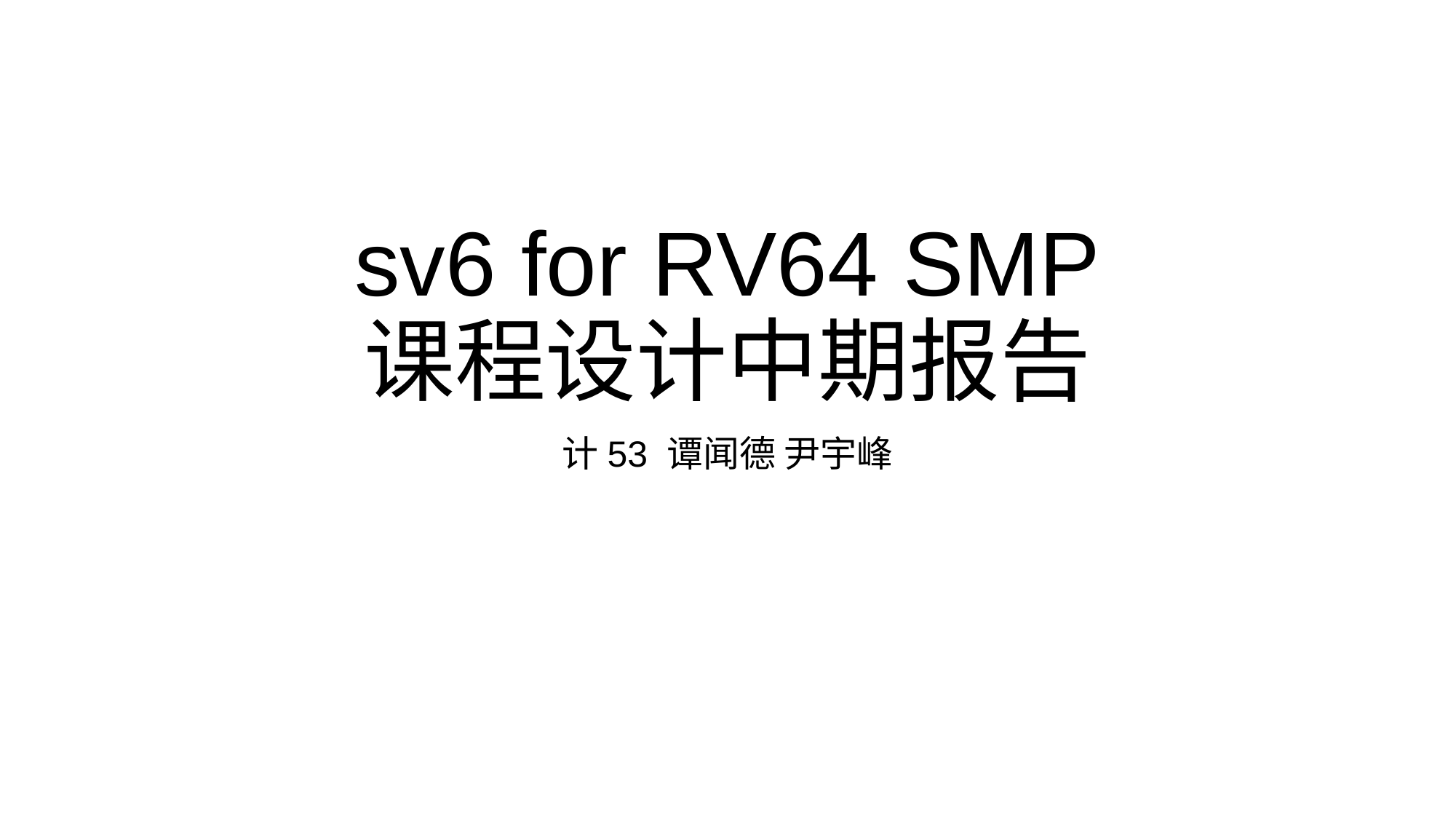

# sv6 for RV64 SMP 课程设计中期报告
计53 谭闻德 尹宇峰